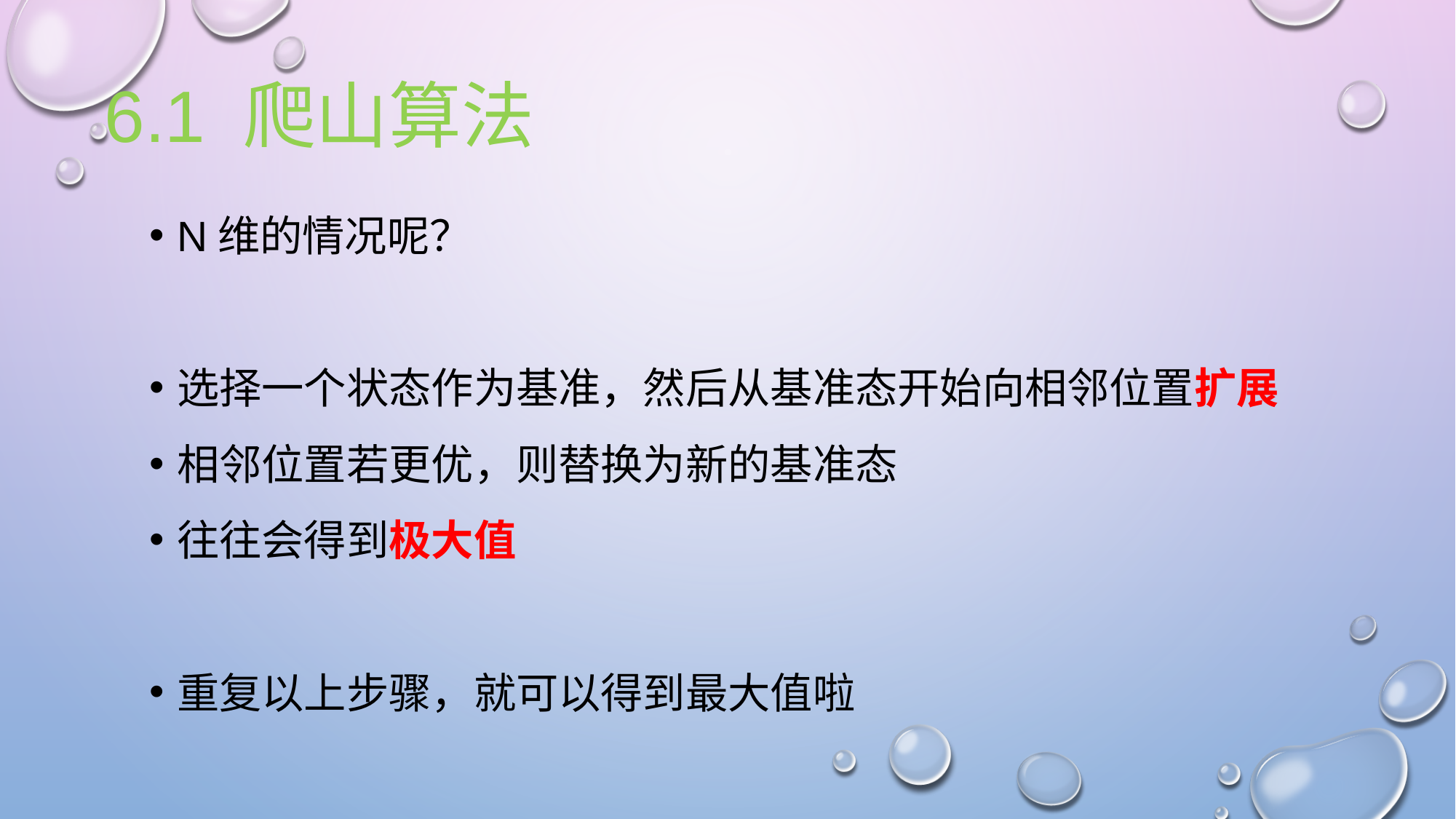

# 6.1 爬山算法
N维的情况呢？

选择一个状态作为基准，然后从基准态开始向相邻位置扩展
相邻位置若更优，则替换为新的基准态
往往会得到极大值

重复以上步骤，就可以得到最大值啦